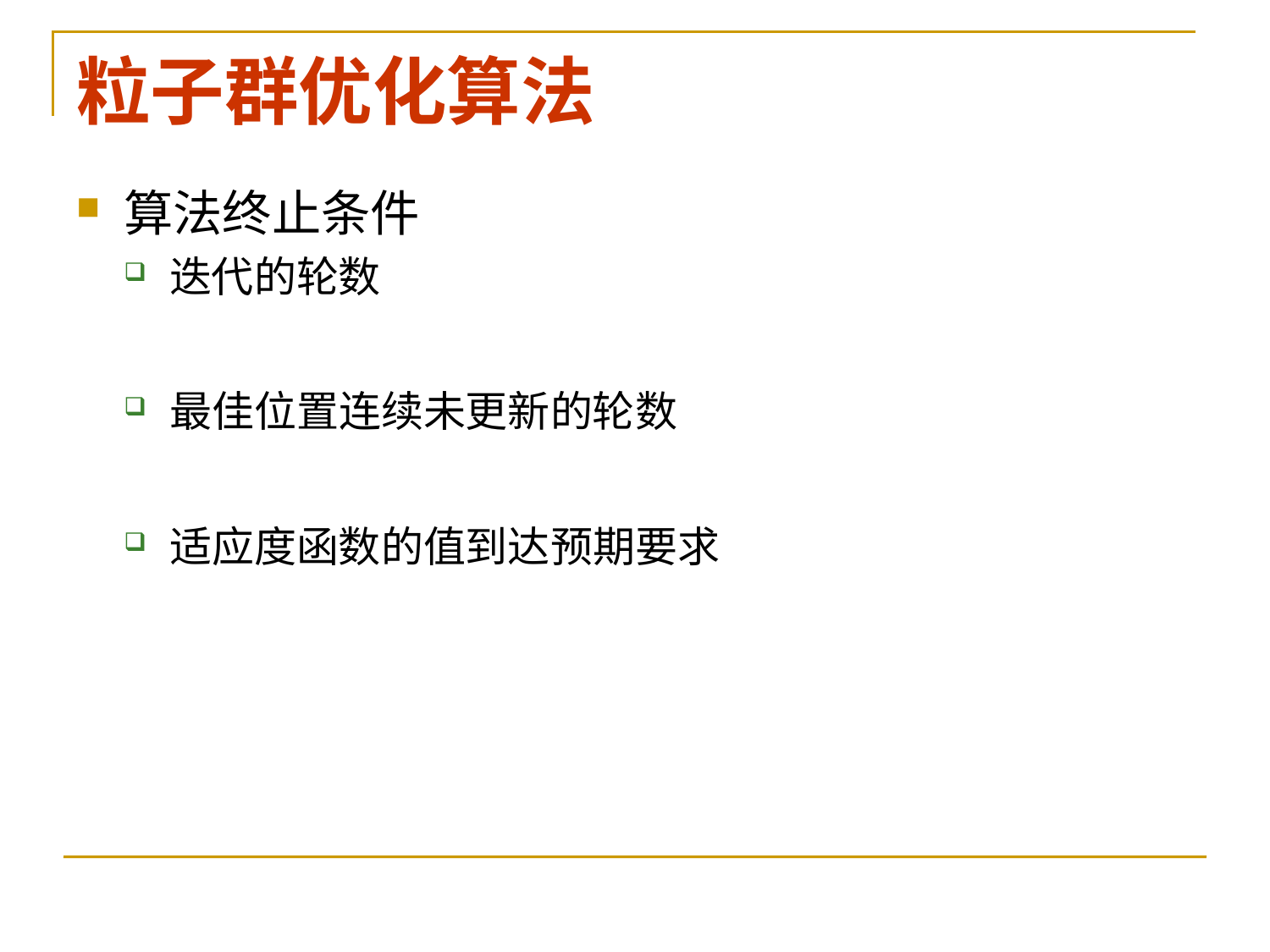

# 粒子群优化算法
算法终止条件
迭代的轮数

最佳位置连续未更新的轮数

适应度函数的值到达预期要求